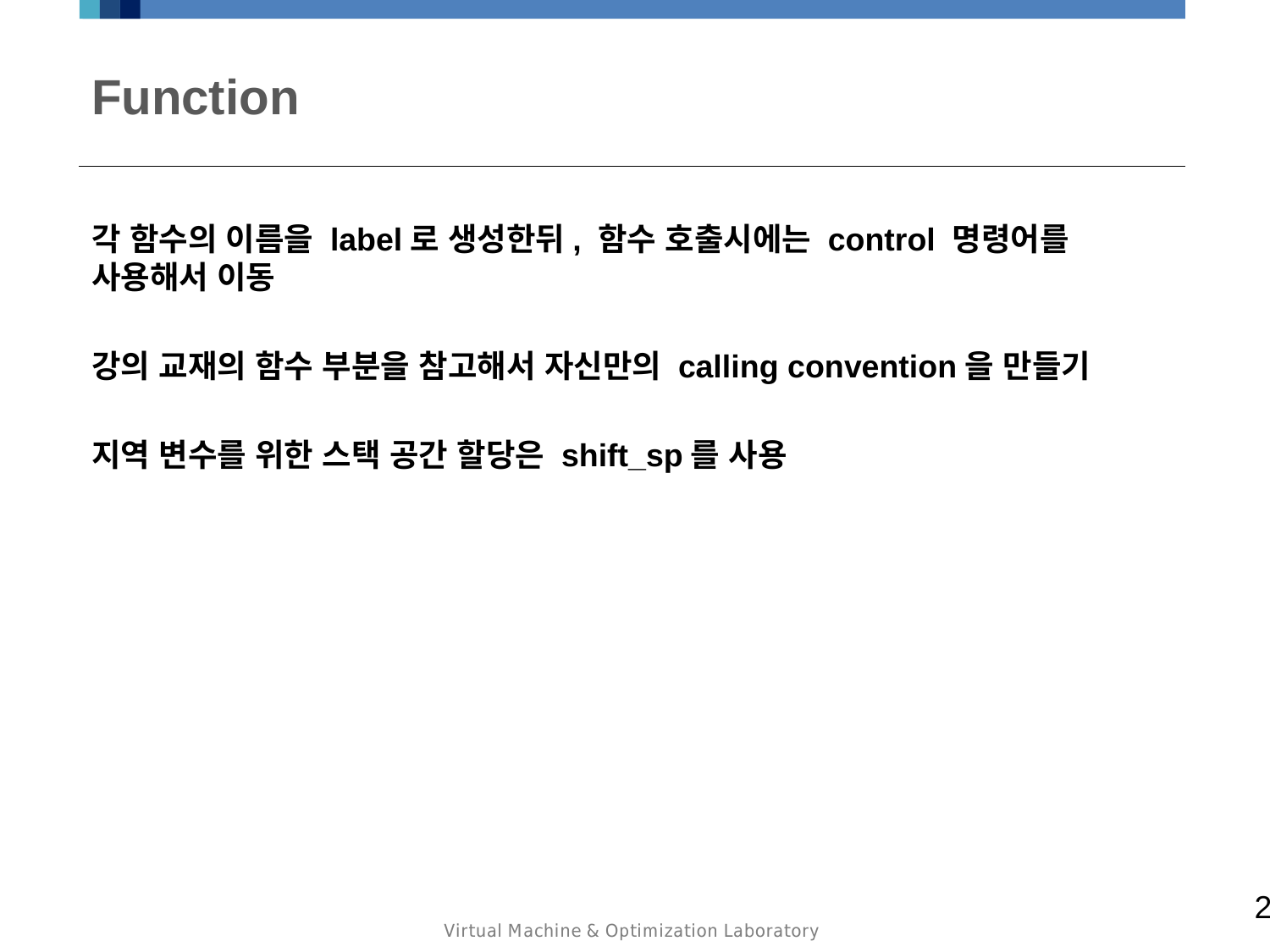

# Function
각 함수의 이름을 label로 생성한뒤, 함수 호출시에는 control 명령어를 사용해서 이동

강의 교재의 함수 부분을 참고해서 자신만의 calling convention을 만들기

지역 변수를 위한 스택 공간 할당은 shift_sp를 사용